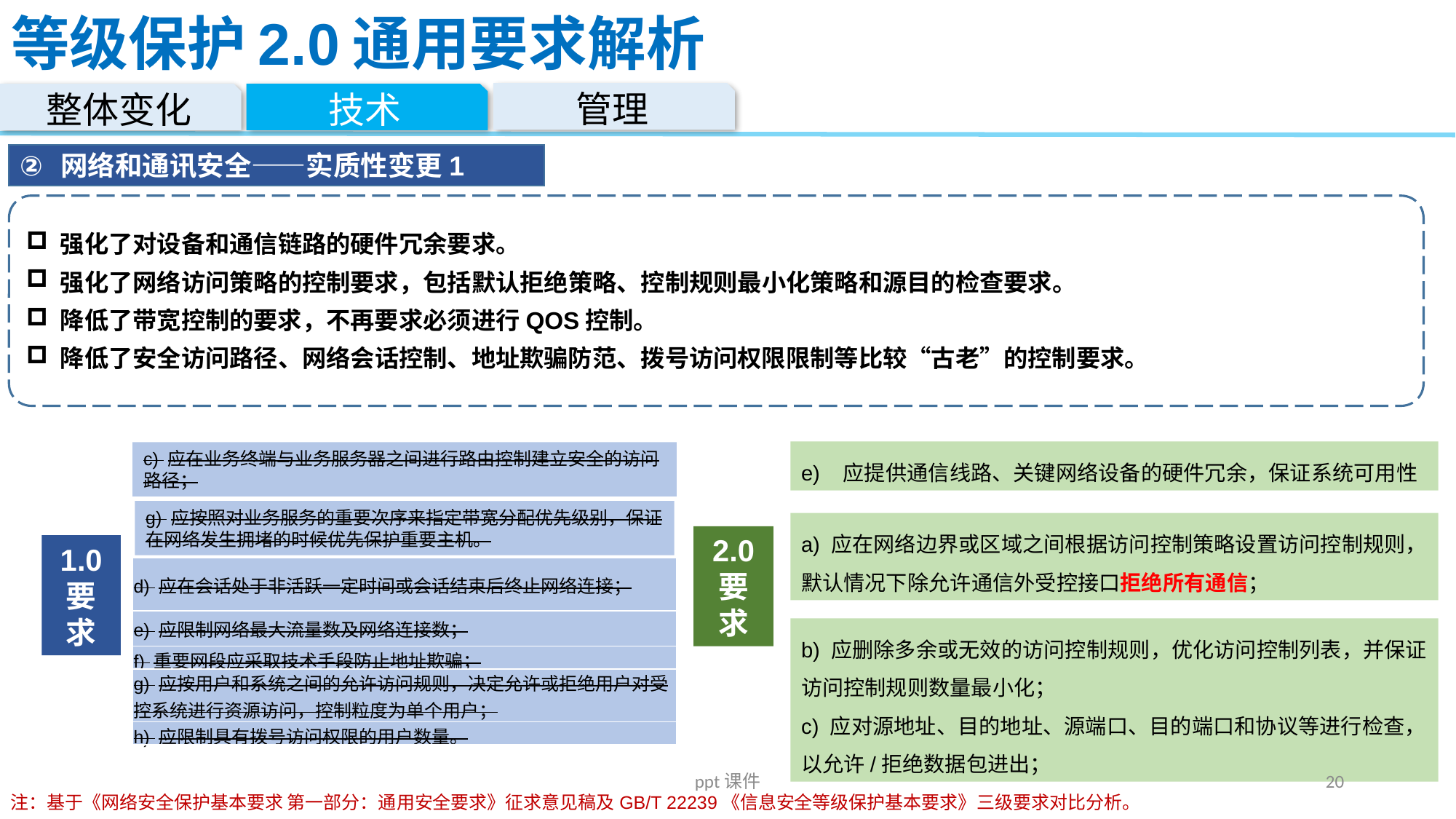

# 等级保护2.0通用要求解析
管理
整体变化
技术
网络和通讯安全——实质性变更1
强化了对设备和通信链路的硬件冗余要求。
强化了网络访问策略的控制要求，包括默认拒绝策略、控制规则最小化策略和源目的检查要求。
降低了带宽控制的要求，不再要求必须进行QOS控制。
降低了安全访问路径、网络会话控制、地址欺骗防范、拨号访问权限限制等比较“古老”的控制要求。
e)   应提供通信线路、关键网络设备的硬件冗余，保证系统可用性
c) 应在业务终端与业务服务器之间进行路由控制建立安全的访问路径；
g) 应按照对业务服务的重要次序来指定带宽分配优先级别，保证在网络发生拥堵的时候优先保护重要主机。
a) 应在网络边界或区域之间根据访问控制策略设置访问控制规则， 默认情况下除允许通信外受控接口拒绝所有通信；
2.0
要求
1.0
要求
| d) 应在会话处于非活跃一定时间或会话结束后终止网络连接； |
| --- |
| e) 应限制网络最大流量数及网络连接数； |
| f) 重要网段应采取技术手段防止地址欺骗； |
| g) 应按用户和系统之间的允许访问规则，决定允许或拒绝用户对受控系统进行资源访问，控制粒度为单个用户； |
| h) 应限制具有拨号访问权限的用户数量。 |
b) 应删除多余或无效的访问控制规则，优化访问控制列表，并保证访问控制规则数量最小化；
c) 应对源地址、目的地址、源端口、目的端口和协议等进行检查，以允许/拒绝数据包进出；
ppt课件
20
注：基于《网络安全保护基本要求 第一部分：通用安全要求》征求意见稿及GB/T 22239《信息安全等级保护基本要求》三级要求对比分析。